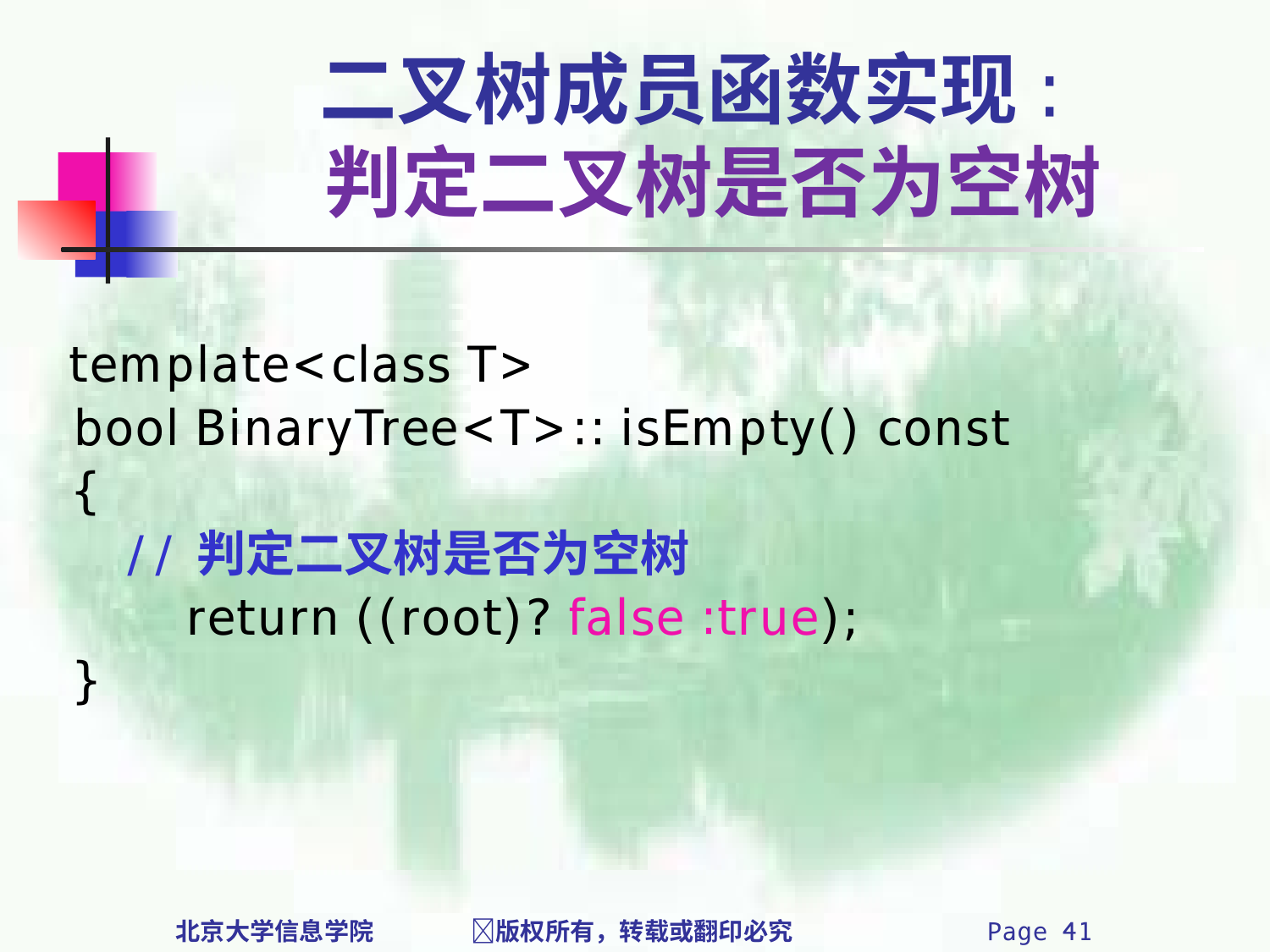

# 二叉树成员函数实现: 判定二叉树是否为空树

    template<class T>
	 bool BinaryTree<T>:: isEmpty() const
	 {
        //判定二叉树是否为空树
		return ((root)? false :true);
	 }

北京大学信息学院                 ©版权所有，转载或翻印必究                                 Page  41